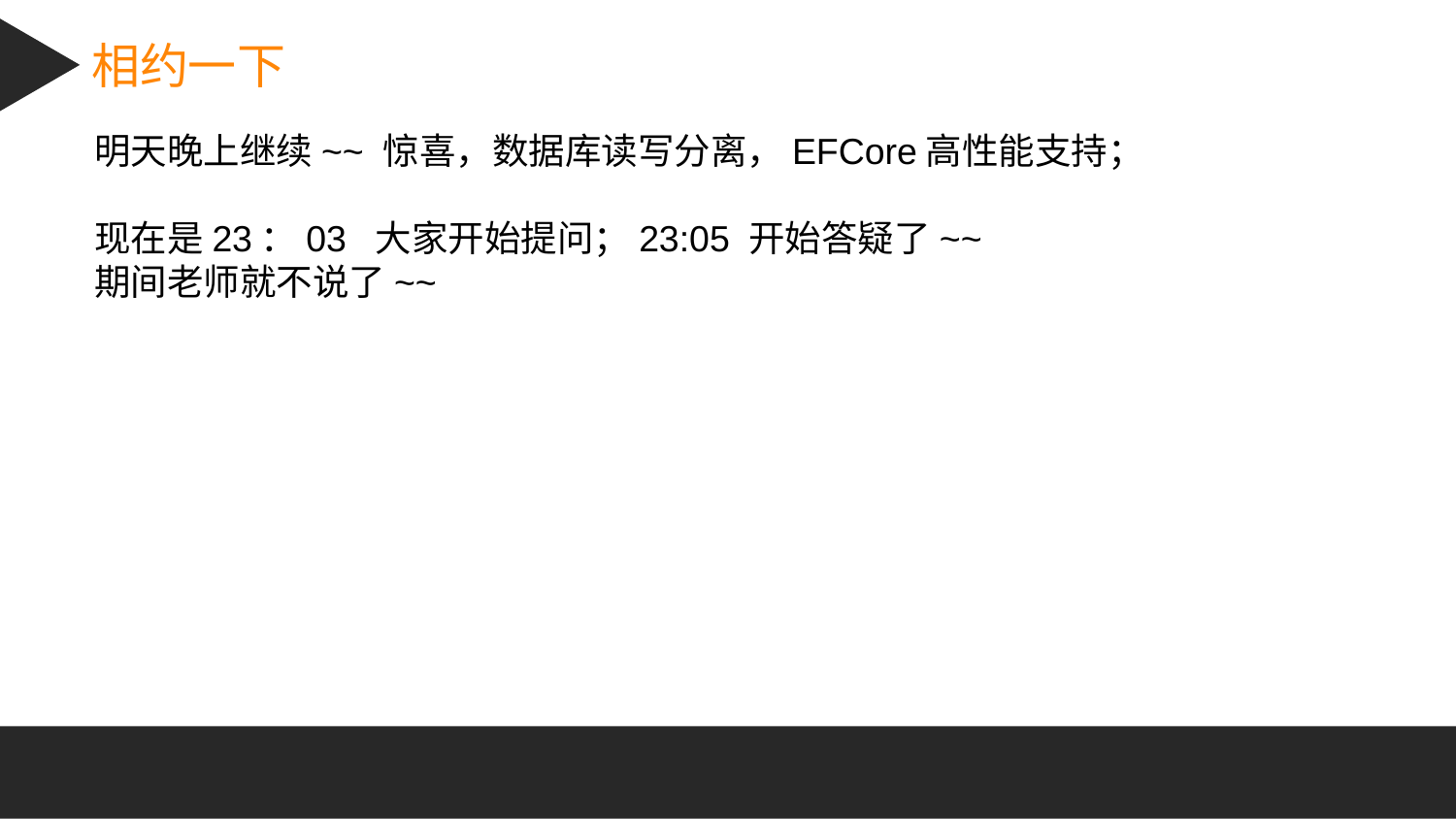

相约一下
明天晚上继续~~ 惊喜，数据库读写分离，EFCore高性能支持；

现在是23：03  大家开始提问；23:05 开始答疑了~~
期间老师就不说了~~